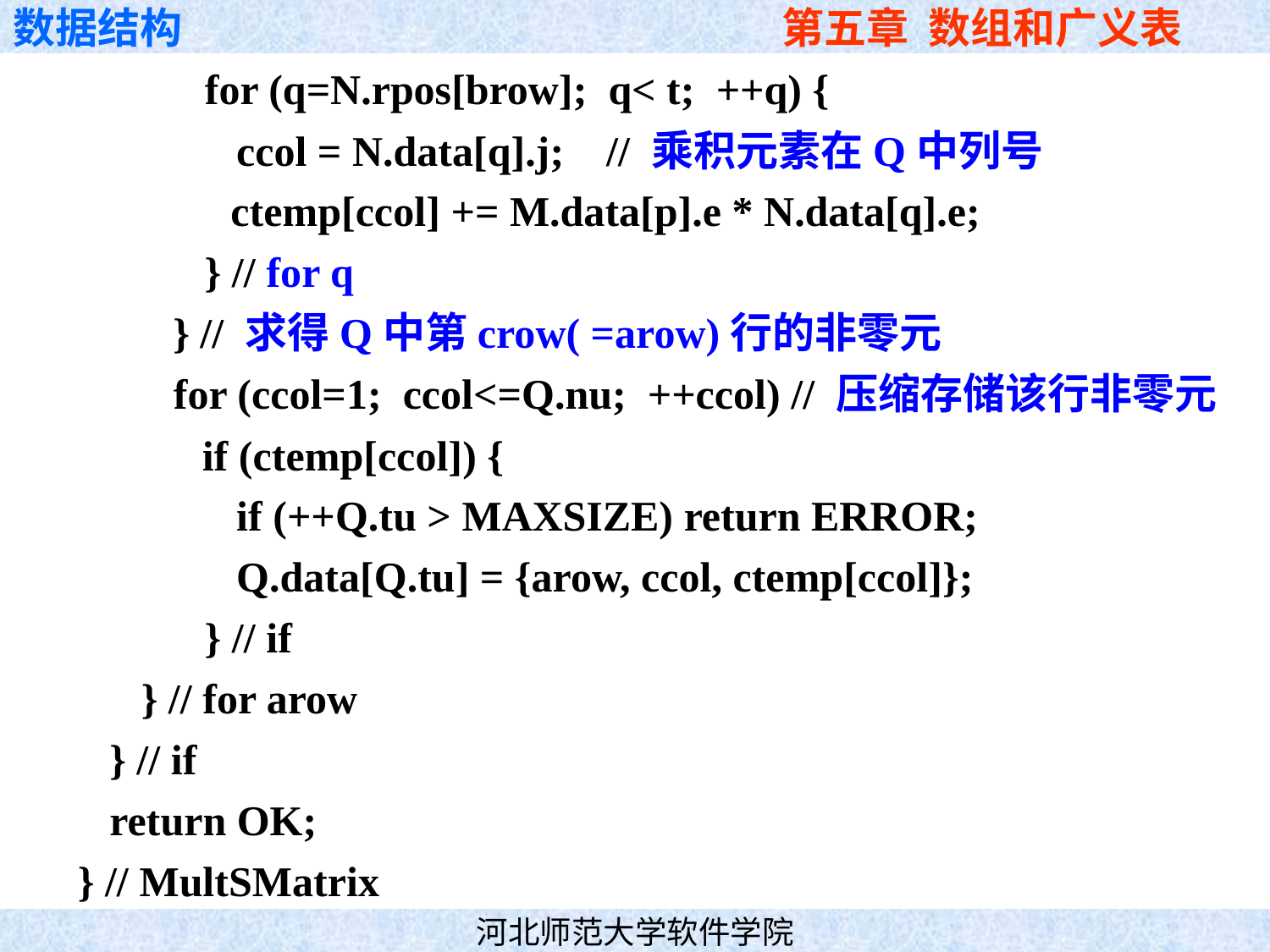

for (q=N.rpos[brow];  q< t;  ++q) {
               ccol = N.data[q].j;    // 乘积元素在Q中列号
               ctemp[ccol] += M.data[p].e * N.data[q].e;
            } // for q
         } // 求得Q中第crow( =arow)行的非零元
         for (ccol=1;  ccol<=Q.nu;  ++ccol) // 压缩存储该行非零元
            if (ctemp[ccol]) {
               if (++Q.tu > MAXSIZE) return ERROR;
               Q.data[Q.tu] = {arow, ccol, ctemp[ccol]};
            } // if
      } // for arow
   } // if
   return OK;
} // MultSMatrix